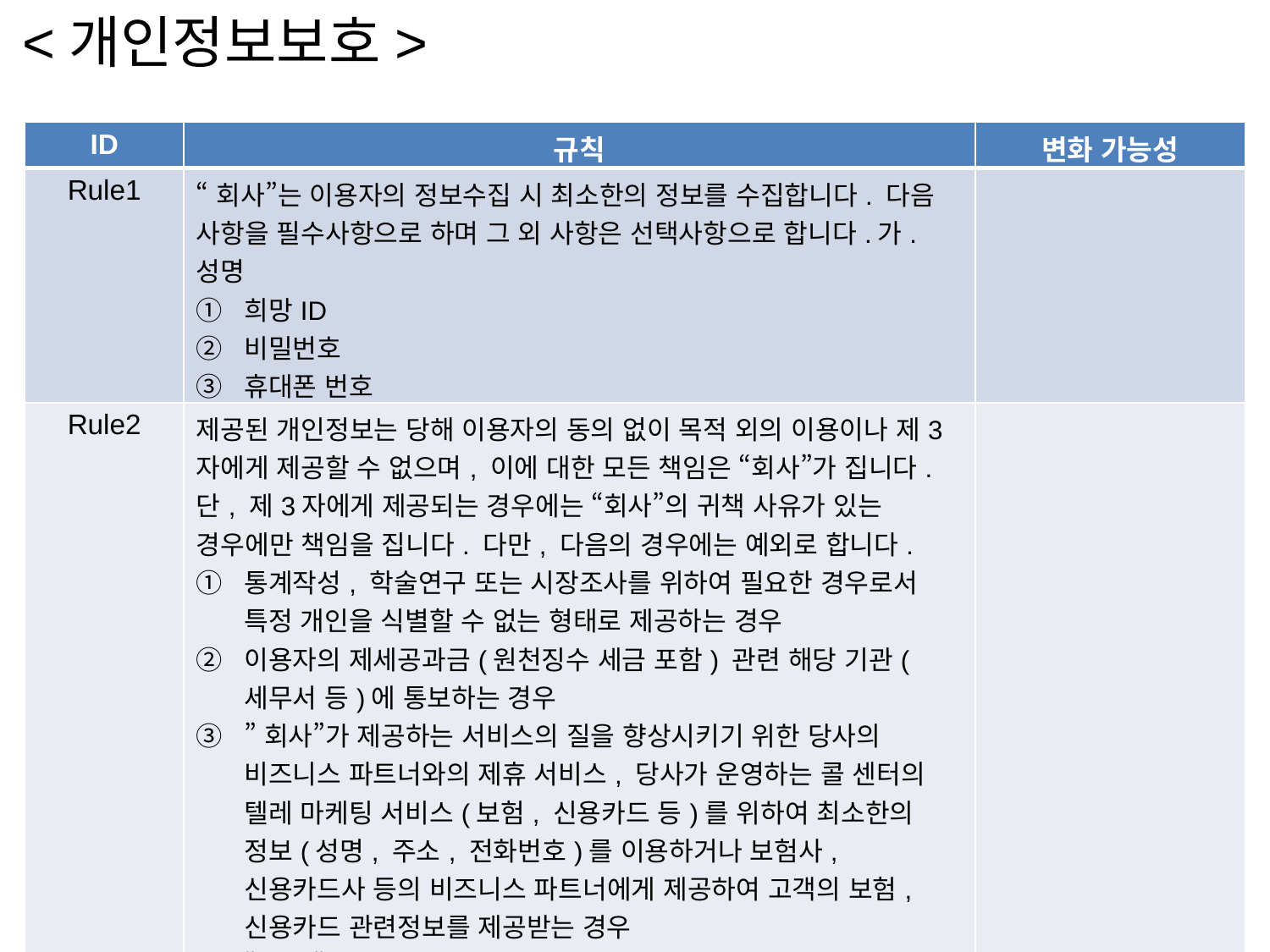

<개인정보보호>
| ID | 규칙 | 변화 가능성 |
| --- | --- | --- |
| Rule1 | “회사”는 이용자의 정보수집 시 최소한의 정보를 수집합니다. 다음 사항을 필수사항으로 하며 그 외 사항은 선택사항으로 합니다.가.성명 희망ID 비밀번호 휴대폰 번호 이메일주소 |  |
| Rule2 | 제공된 개인정보는 당해 이용자의 동의 없이 목적 외의 이용이나 제3자에게 제공할 수 없으며, 이에 대한 모든 책임은 “회사”가 집니다. 단, 제3자에게 제공되는 경우에는 “회사”의 귀책 사유가 있는 경우에만 책임을 집니다. 다만, 다음의 경우에는 예외로 합니다. 통계작성, 학술연구 또는 시장조사를 위하여 필요한 경우로서 특정 개인을 식별할 수 없는 형태로 제공하는 경우 이용자의 제세공과금(원천징수 세금 포함) 관련 해당 기관(세무서 등)에 통보하는 경우 ”회사”가 제공하는 서비스의 질을 향상시키기 위한 당사의 비즈니스 파트너와의 제휴 서비스, 당사가 운영하는 콜 센터의 텔레 마케팅 서비스(보험, 신용카드 등)를 위하여 최소한의 정보(성명, 주소, 전화번호)를 이용하거나 보험사, 신용카드사 등의 비즈니스 파트너에게 제공하여 고객의 보험, 신용카드 관련정보를 제공받는 경우 ”회사”의 사후 불만처리 업무 및 고객서비스 업무를 수행하는 제3자에게 최소한의 정보(성명, 주소, 전화번호)를 제공 하는 경우 |  |